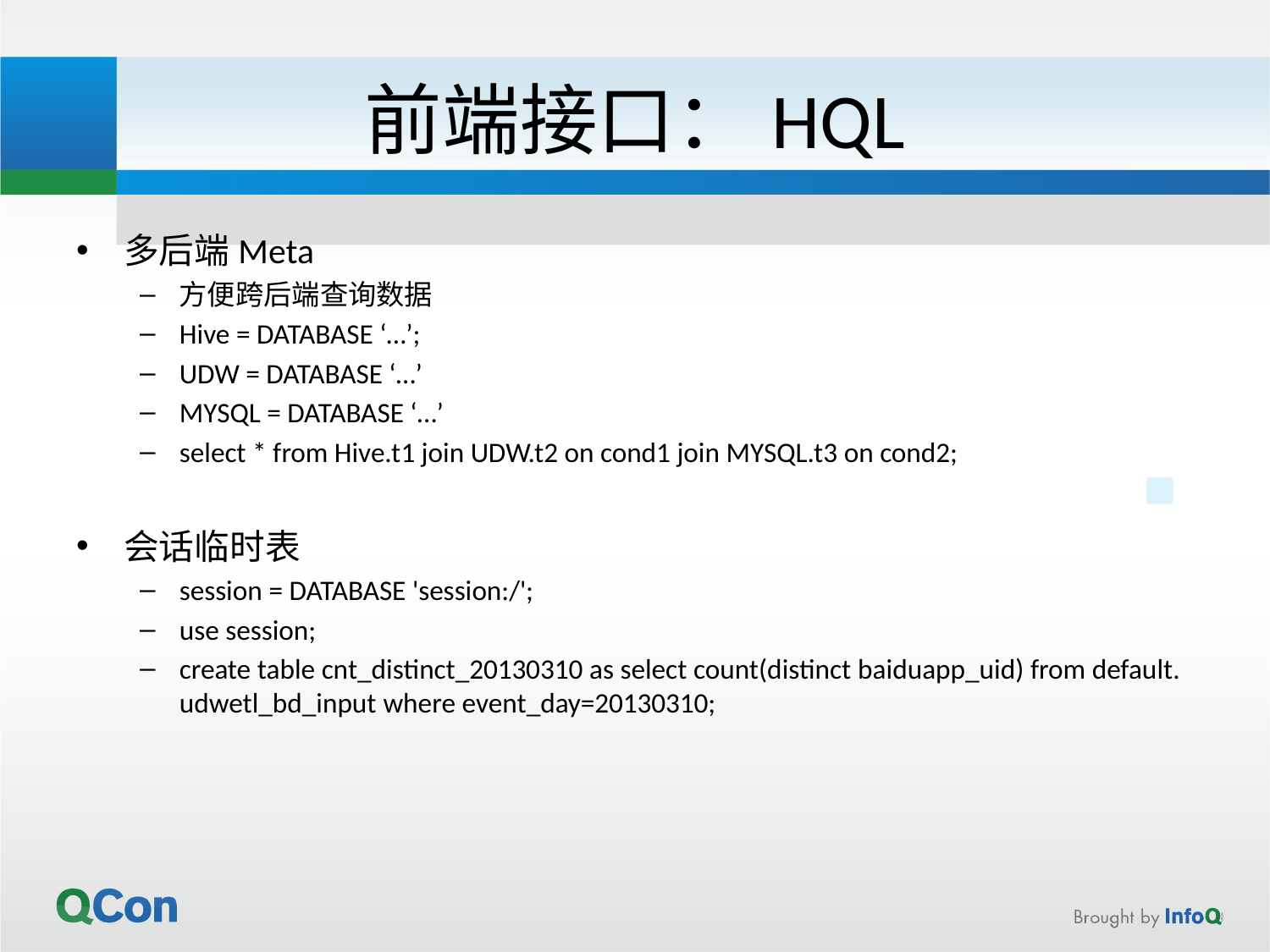

# 前端接口：HQL
多后端Meta
方便跨后端查询数据
Hive = DATABASE ‘…’;
UDW = DATABASE ‘…’
MYSQL = DATABASE ‘…’
select * from Hive.t1 join UDW.t2 on cond1 join MYSQL.t3 on cond2;

会话临时表
session = DATABASE 'session:/';
use session;
create table cnt_distinct_20130310 as select count(distinct baiduapp_uid) from default.udwetl_bd_input where event_day=20130310;